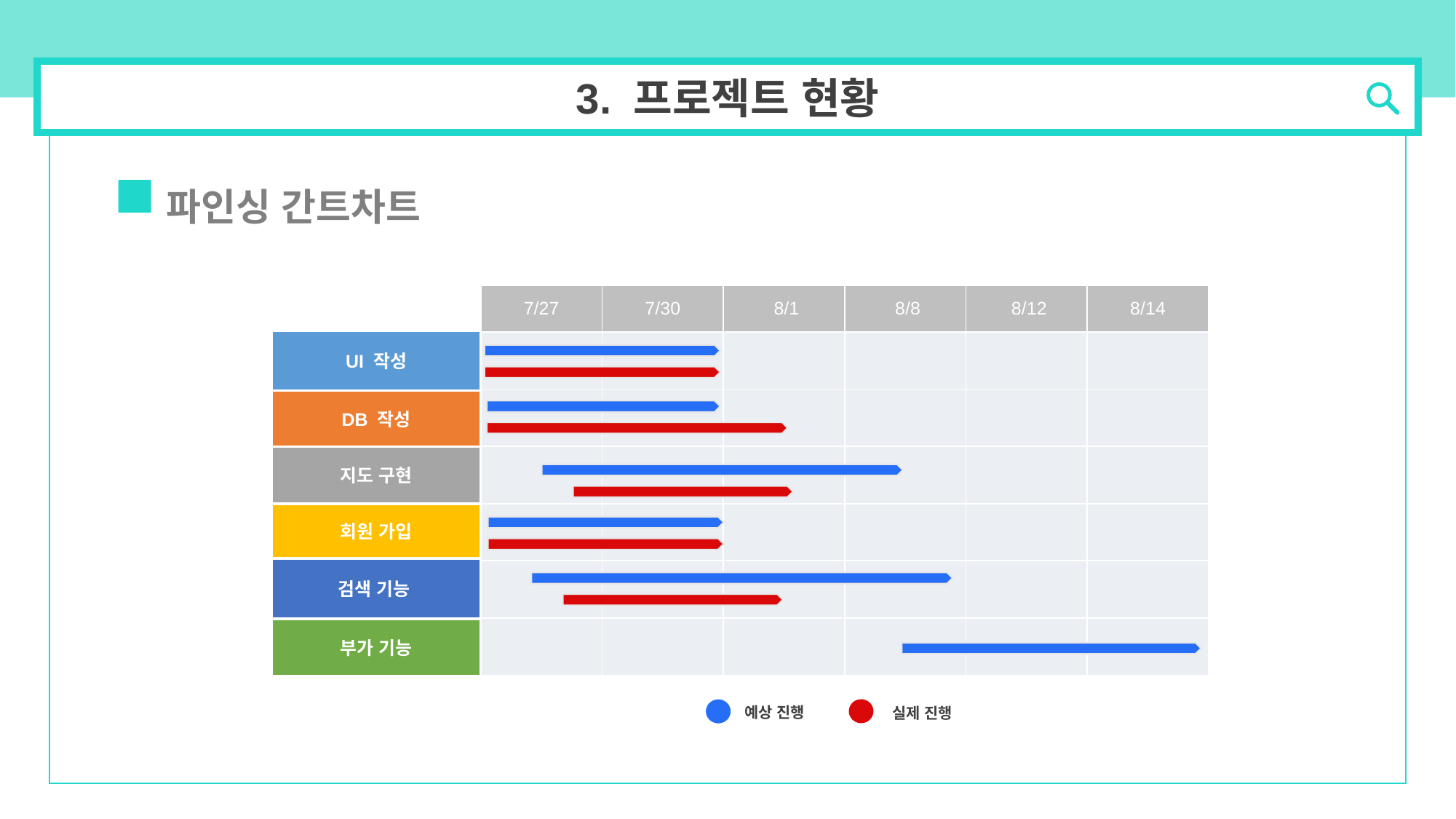

3. 프로젝트 현황

파인싱 간트차트

| 7/27 | 7/30 | 8/1 | 8/8 | 8/12 | 8/14 |
| --- | --- | --- | --- | --- | --- |
|  |  |  |  |  |  |
|  |  |  |  |  |  |
|  |  |  |  |  |  |
|  |  |  |  |  |  |
|  |  |  |  |  |  |
|  |  |  |  |  |  |
UI 작성

DB 작성

지도 구현

회원 가입

검색 기능

부가 기능

실제 진행

예상 진행